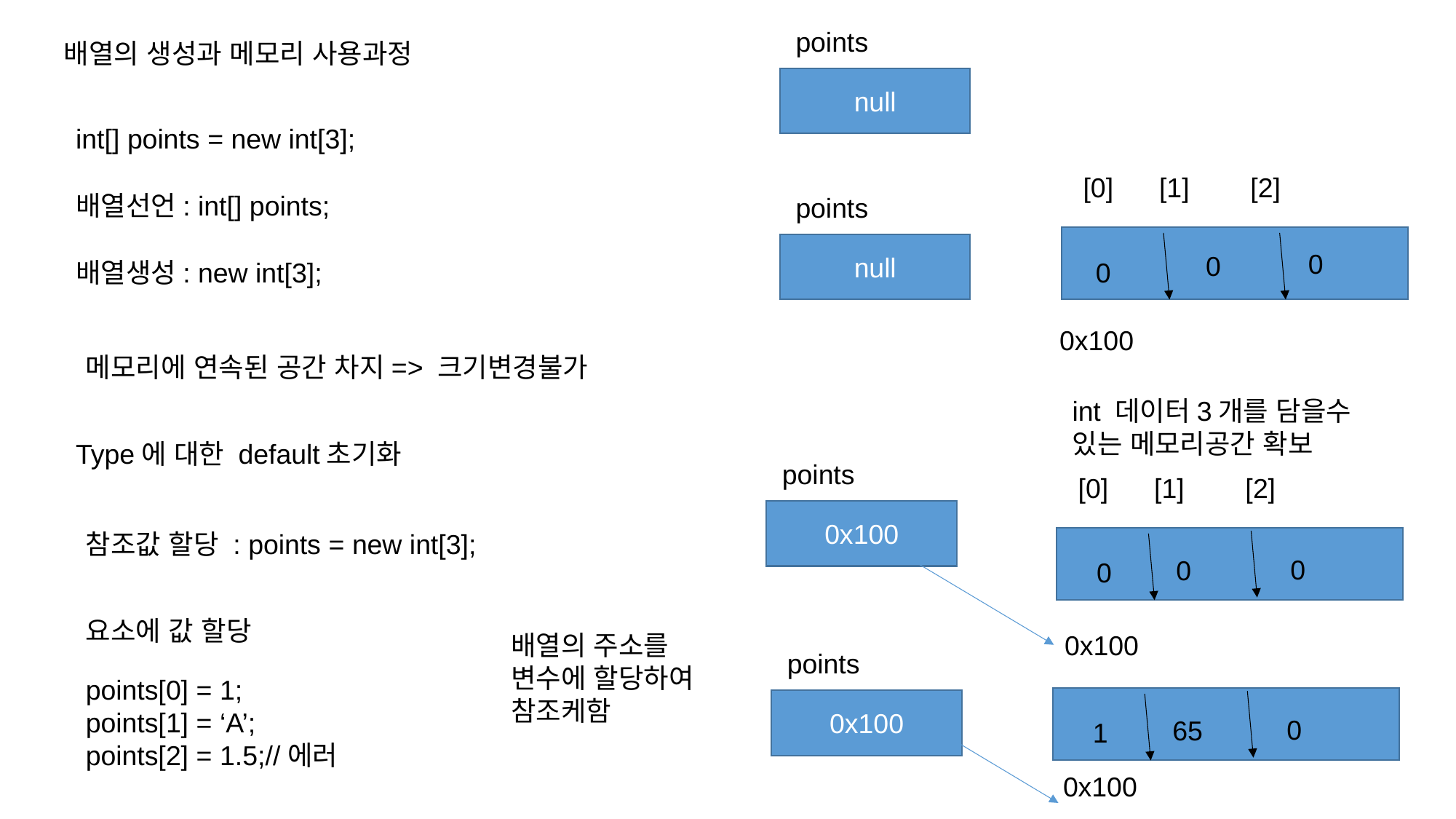

points
배열의 생성과 메모리 사용과정
null
int[] points = new int[3];

[0]      [1]        [2]
배열선언: int[] points;
points

null
0
0
배열생성: new int[3];
0
0x100
메모리에 연속된 공간 차지=> 크기변경불가
int 데이터3개를 담을수 있는 메모리공간 확보
Type에 대한 default초기화
points
[0]      [1]        [2]
0x100
참조값 할당 : points = new int[3];

0
0
0
요소에 값 할당
배열의 주소를 변수에 할당하여 참조케함
0x100
points
points[0] = 1;
points[1] = ‘A’;
points[2] = 1.5;//에러

0x100
0
65
1
0x100